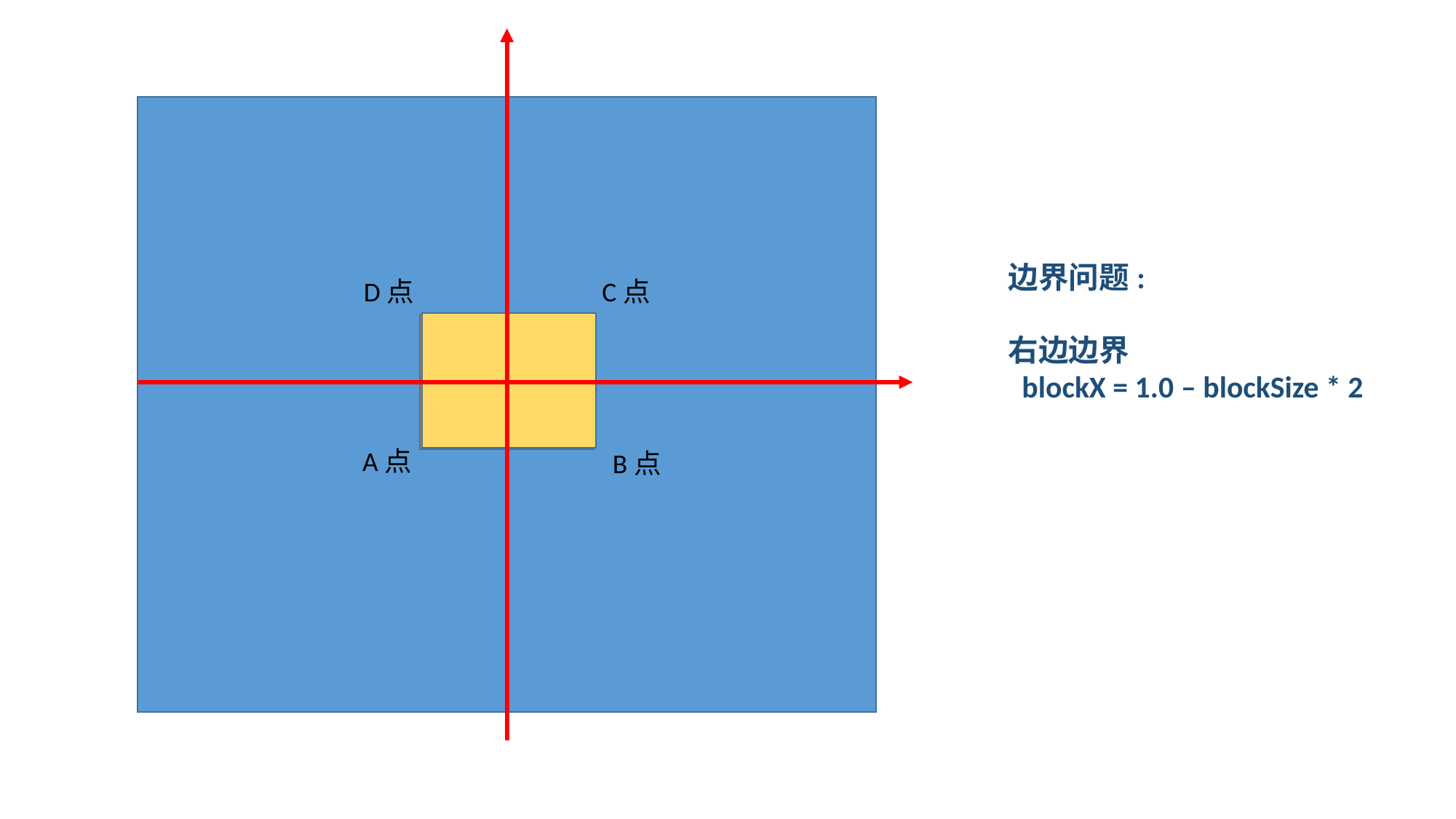

啊
边界问题:

右边边界
  blockX = 1.0 – blockSize * 2

D点
C点

A点
B点